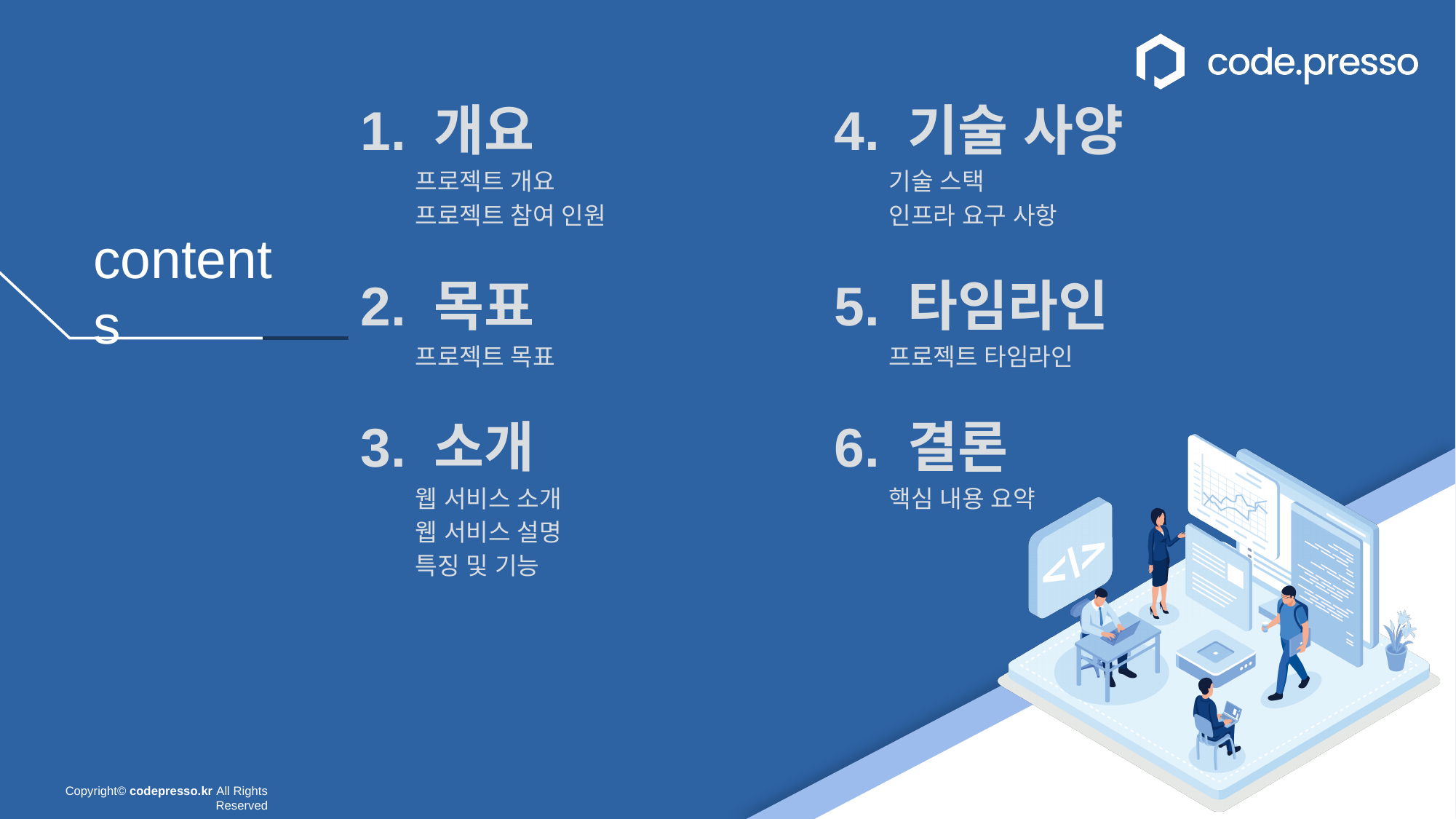

1. 개요
프로젝트 개요
프로젝트 참여 인원

2. 목표
프로젝트 목표

3. 소개
웹 서비스 소개
웹 서비스 설명
특징 및 기능

4. 기술 사양
기술 스택
인프라 요구 사항

5. 타임라인
프로젝트 타임라인

6. 결론
핵심 내용 요약